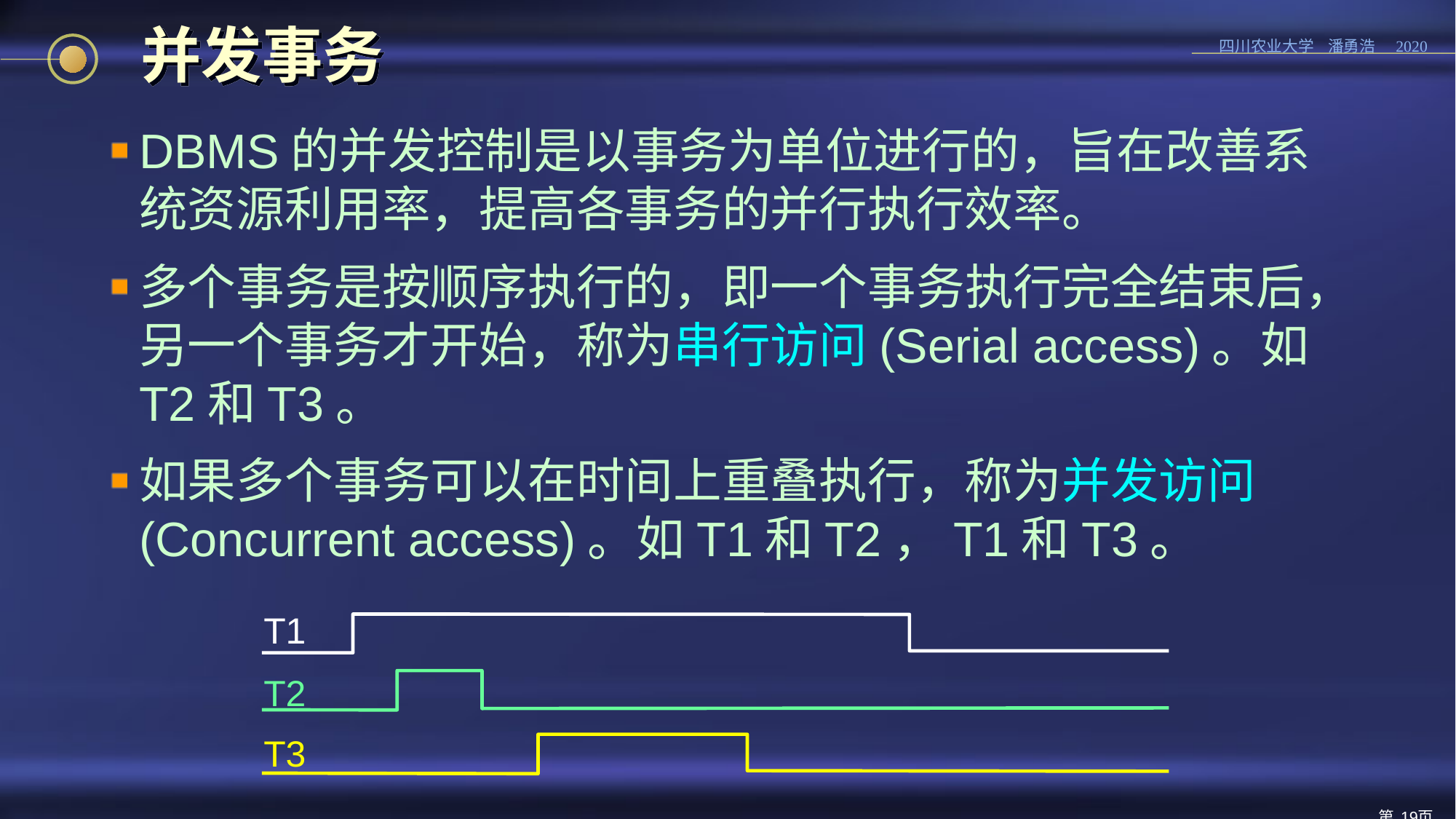

# 并发事务
DBMS的并发控制是以事务为单位进行的，旨在改善系统资源利用率，提高各事务的并行执行效率。
多个事务是按顺序执行的，即一个事务执行完全结束后，另一个事务才开始，称为串行访问(Serial access)。如T2和T3。
如果多个事务可以在时间上重叠执行，称为并发访问(Concurrent access)。如T1和T2，T1和T3。
T1

T2

T3